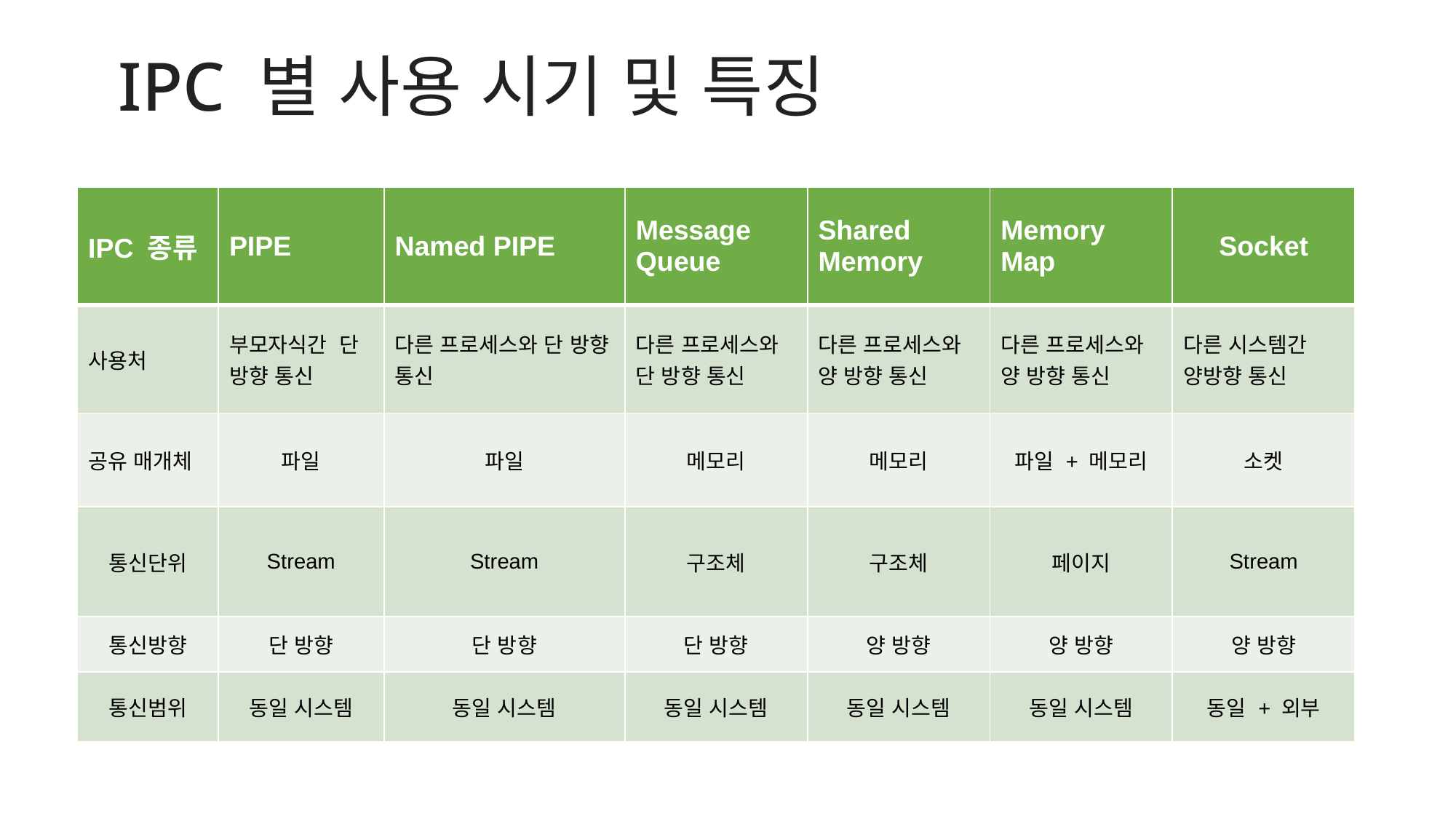

# IPC 별 사용 시기 및 특징
| IPC 종류 | PIPE | Named PIPE | Message Queue | Shared Memory | Memory Map | Socket |
| --- | --- | --- | --- | --- | --- | --- |
| 사용처 | 부모자식간 단 방향 통신 | 다른 프로세스와 단 방향 통신 | 다른 프로세스와 단 방향 통신 | 다른 프로세스와 양 방향 통신 | 다른 프로세스와 양 방향 통신 | 다른 시스템간 양방향 통신 |
| 공유 매개체 | 파일 | 파일 | 메모리 | 메모리 | 파일 + 메모리 | 소켓 |
| 통신단위 | Stream | Stream | 구조체 | 구조체 | 페이지 | Stream |
| 통신방향 | 단 방향 | 단 방향 | 단 방향 | 양 방향 | 양 방향 | 양 방향 |
| 통신범위 | 동일 시스템 | 동일 시스템 | 동일 시스템 | 동일 시스템 | 동일 시스템 | 동일 + 외부 |